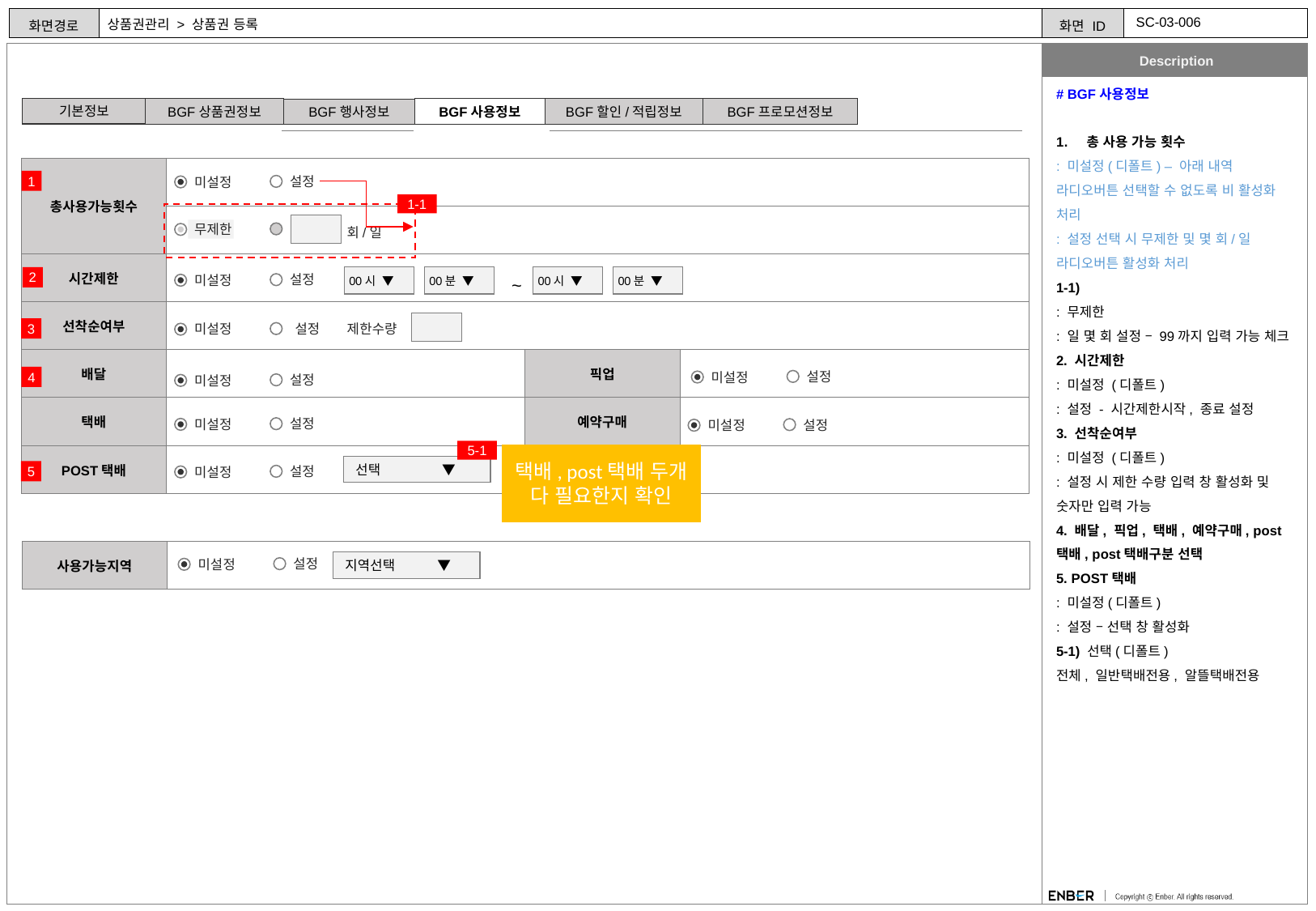

SC-03-006
# 상품권관리 > 상품권 등록
V
V
# BGF사용정보

총 사용 가능 횟수
: 미설정(디폴트) – 아래 내역 라디오버튼 선택할 수 없도록 비 활성화 처리
: 설정 선택 시 무제한 및 몇 회/일 라디오버튼 활성화 처리
1-1)
: 무제한
: 일 몇 회 설정 – 99까지 입력 가능 체크
2. 시간제한
: 미설정 (디폴트)
: 설정 - 시간제한시작, 종료 설정
3. 선착순여부
: 미설정 (디폴트)
: 설정 시 제한 수량 입력 창 활성화 및 숫자만 입력 가능
4. 배달, 픽업, 택배, 예약구매, post택배, post택배구분 선택
5. POST택배
: 미설정(디폴트)
: 설정 – 선택 창 활성화
5-1) 선택(디폴트)
전체, 일반택배전용, 알뜰택배전용
기본정보
BGF상품권정보
BGF프로모션정보
BGF할인/적립정보
BGF사용정보
BGF행사정보

| 총사용가능횟수 |  |  |  |
| --- | --- | --- | --- |
|  |  |  |  |
| 시간제한 |  |  |  |
| 선착순여부 |  |  |  |
| 배달 |  | 픽업 |  |
| 택배 |  | 예약구매 |  |
| POST택배 |  |  |  |
1
설정

미설정

1-1

무제한

회/일
~
00시  ▼
00분  ▼
00시  ▼
00분  ▼
2
설정

미설정

3
설정       제한수량

미설정

설정

4
미설정

설정

미설정

설정

미설정

설정

미설정

5-1
택배, post택배 두개 다 필요한지 확인
선택                ▼
5
설정

미설정

| 사용가능지역 | POST택배구분 |
| --- | --- |
지역선택           ▼
설정

미설정